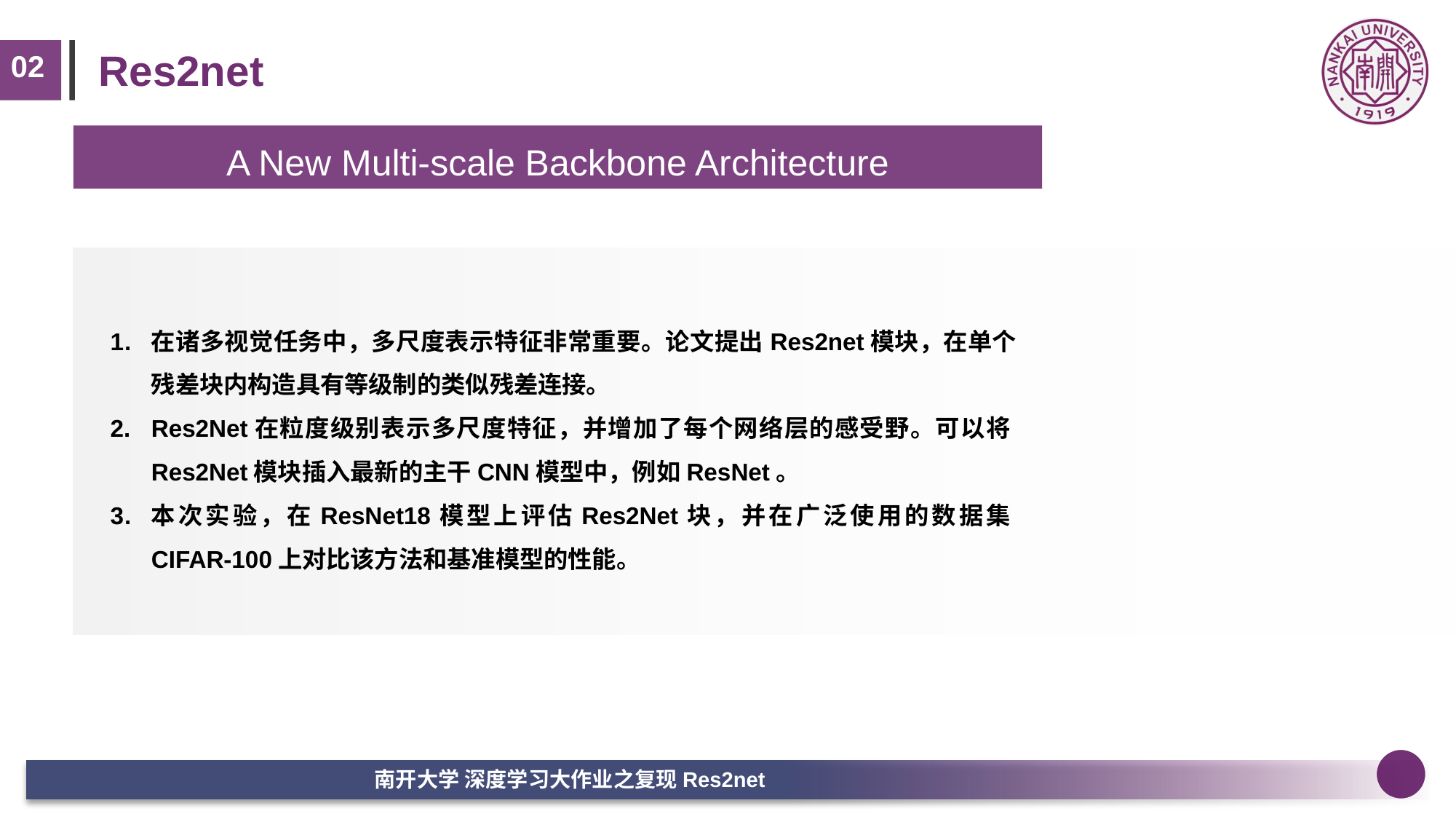

# Res2net
02

A New Multi-scale Backbone Architecture

在诸多视觉任务中，多尺度表示特征非常重要。论文提出Res2net模块，在单个残差块内构造具有等级制的类似残差连接。
Res2Net在粒度级别表示多尺度特征，并增加了每个网络层的感受野。可以将Res2Net模块插入最新的主干CNN模型中，例如ResNet。
本次实验，在ResNet18模型上评估Res2Net块，并在广泛使用的数据集CIFAR-100上对比该方法和基准模型的性能。

南开大学 深度学习大作业之复现Res2net